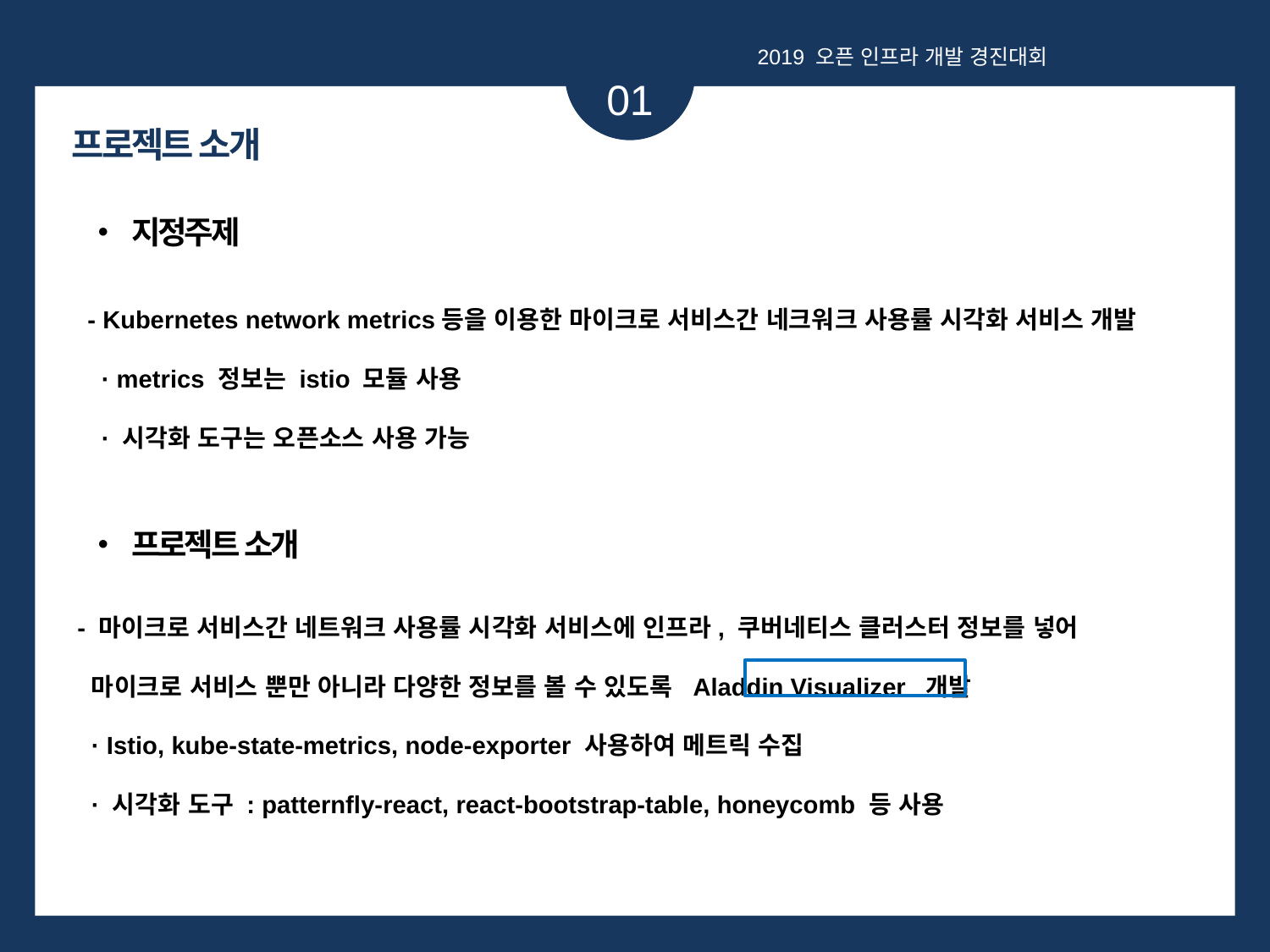

2019 오픈 인프라 개발 경진대회
01

프로젝트 소개

• 지정주제
- Kubernetes network metrics등을 이용한 마이크로 서비스간 네크워크 사용률 시각화 서비스 개발
  · metrics 정보는 istio 모듈 사용
  · 시각화 도구는 오픈소스 사용 가능
• 프로젝트 소개
- 마이크로 서비스간 네트워크 사용률 시각화 서비스에 인프라, 쿠버네티스 클러스터 정보를 넣어
  마이크로 서비스 뿐만 아니라 다양한 정보를 볼 수 있도록  Aladdin Visualizer  개발
  · Istio, kube-state-metrics, node-exporter 사용하여 메트릭 수집
  · 시각화 도구 : patternfly-react, react-bootstrap-table, honeycomb 등 사용